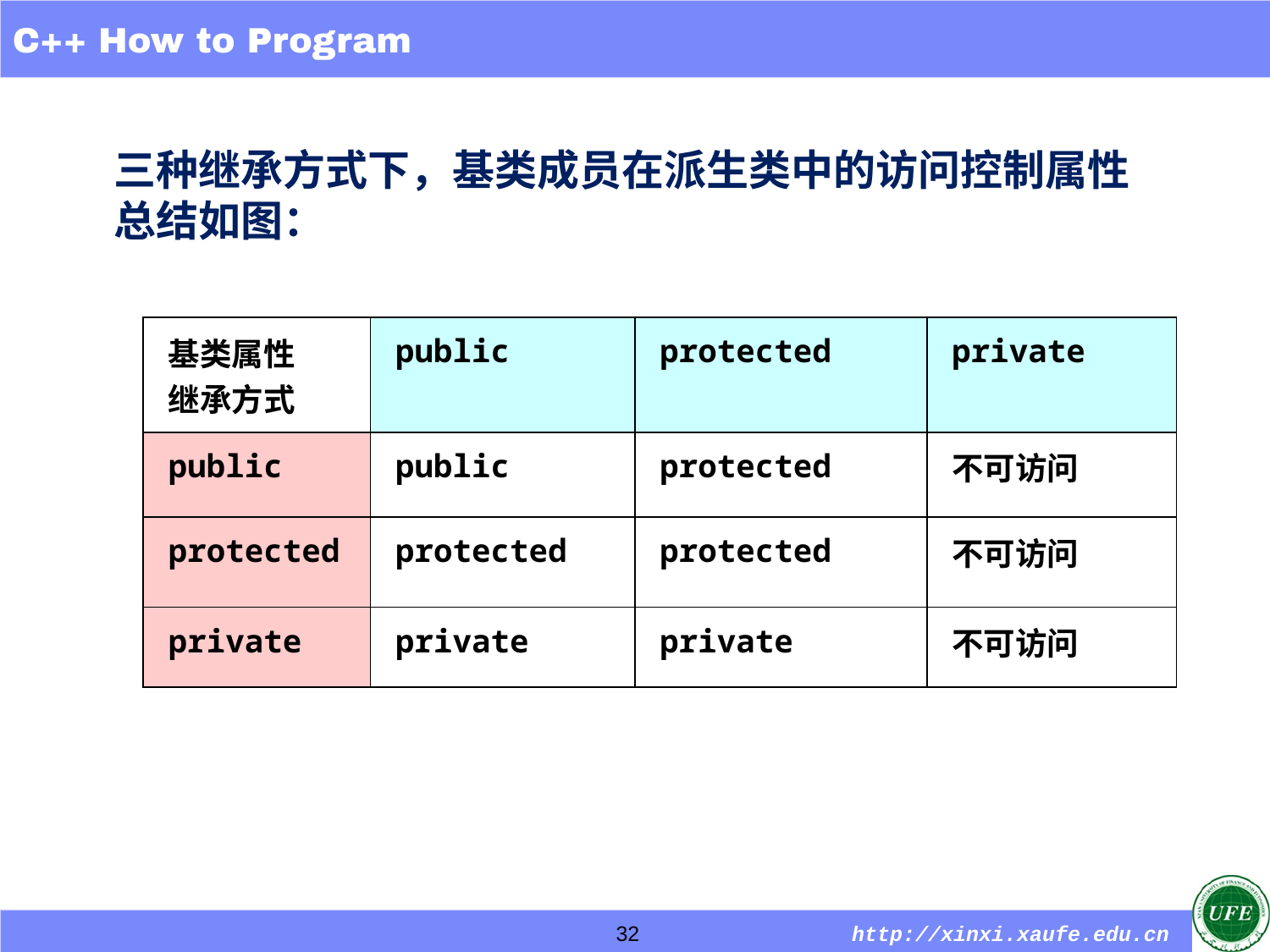

三种继承方式下，基类成员在派生类中的访问控制属性总结如图：
| 基类属性 继承方式 | public | protected | private |
| --- | --- | --- | --- |
| public | public | protected | 不可访问 |
| protected | protected | protected | 不可访问 |
| private | private | private | 不可访问 |
32